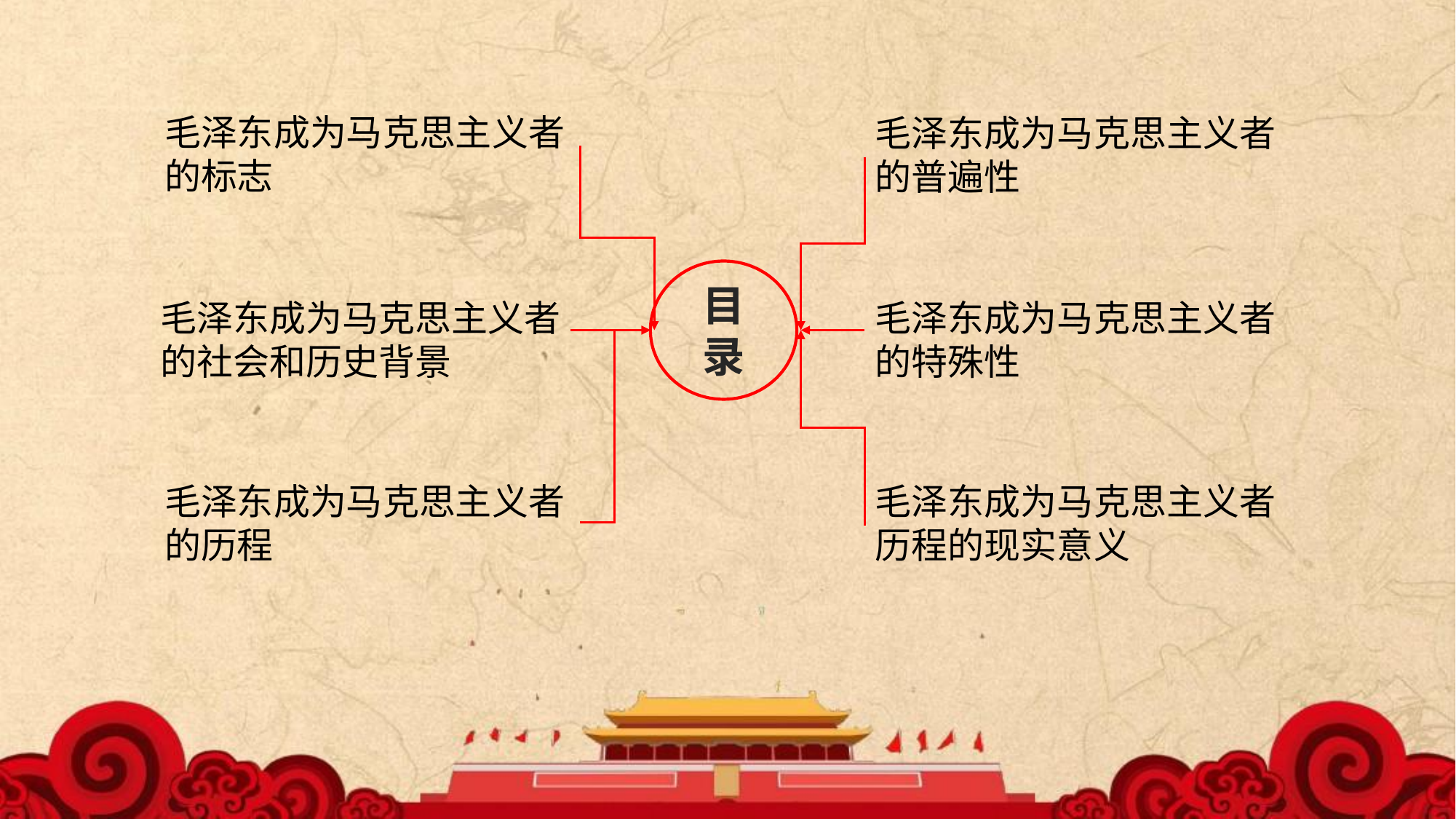

毛泽东成为马克思主义者的标志
毛泽东成为马克思主义者的普遍性
目录
毛泽东成为马克思主义者的社会和历史背景
毛泽东成为马克思主义者的特殊性
毛泽东成为马克思主义者历程的现实意义
毛泽东成为马克思主义者的历程